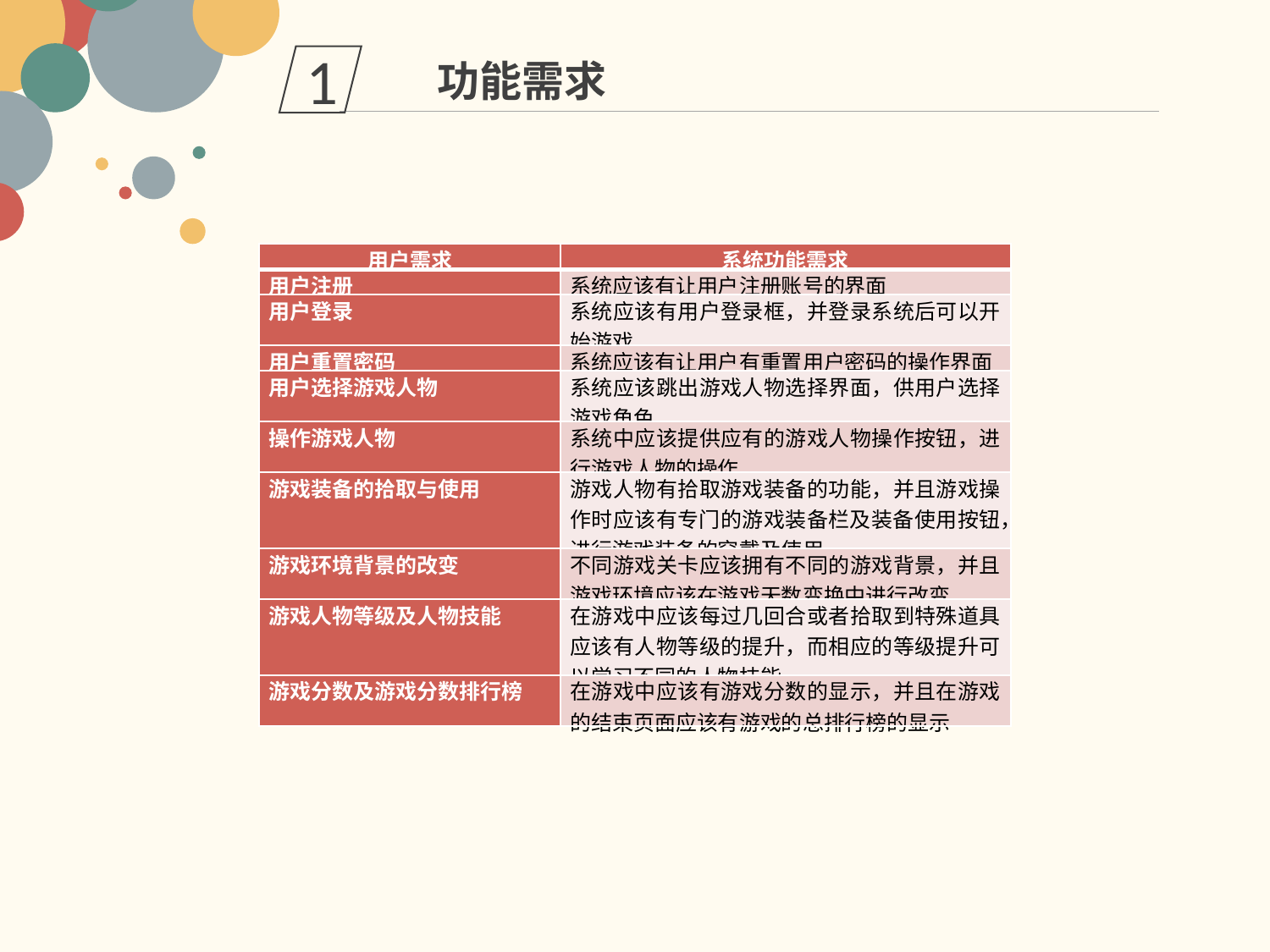

1
功能需求
| 用户需求 | 系统功能需求 |
| --- | --- |
| 用户注册 | 系统应该有让用户注册账号的界面 |
| 用户登录 | 系统应该有用户登录框，并登录系统后可以开始游戏 |
| 用户重置密码 | 系统应该有让用户有重置用户密码的操作界面 |
| 用户选择游戏人物 | 系统应该跳出游戏人物选择界面，供用户选择游戏角色 |
| 操作游戏人物 | 系统中应该提供应有的游戏人物操作按钮，进行游戏人物的操作 |
| 游戏装备的拾取与使用 | 游戏人物有拾取游戏装备的功能，并且游戏操作时应该有专门的游戏装备栏及装备使用按钮，进行游戏装备的穿戴及使用 |
| 游戏环境背景的改变 | 不同游戏关卡应该拥有不同的游戏背景，并且游戏环境应该在游戏天数变换中进行改变 |
| 游戏人物等级及人物技能 | 在游戏中应该每过几回合或者拾取到特殊道具应该有人物等级的提升，而相应的等级提升可以学习不同的人物技能。 |
| 游戏分数及游戏分数排行榜 | 在游戏中应该有游戏分数的显示，并且在游戏的结束页面应该有游戏的总排行榜的显示 |